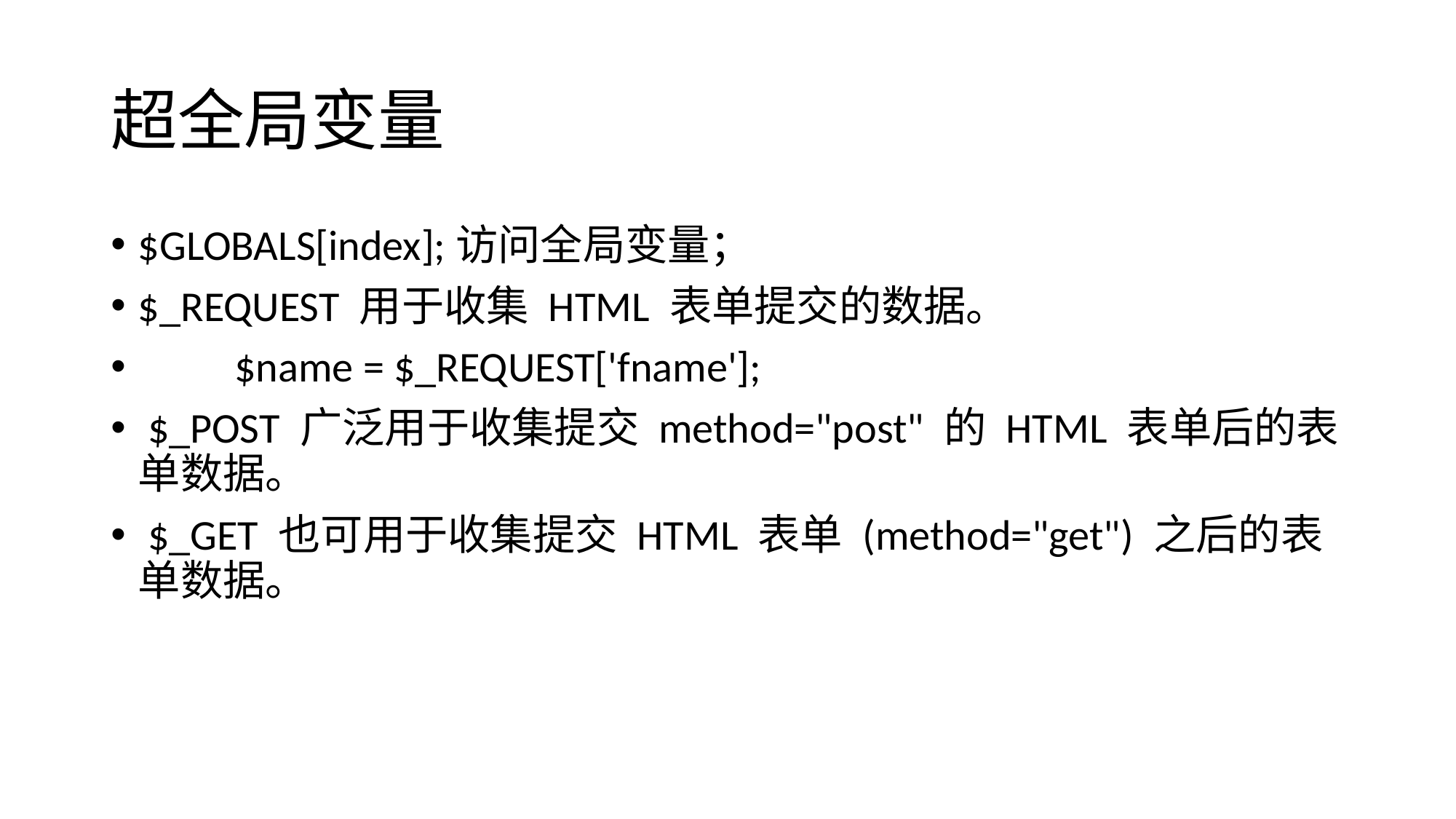

# 超全局变量
$GLOBALS[index];访问全局变量；
$_REQUEST 用于收集 HTML 表单提交的数据。
          $name = $_REQUEST['fname'];
 $_POST 广泛用于收集提交 method="post" 的 HTML 表单后的表单数据。
 $_GET 也可用于收集提交 HTML 表单 (method="get") 之后的表单数据。